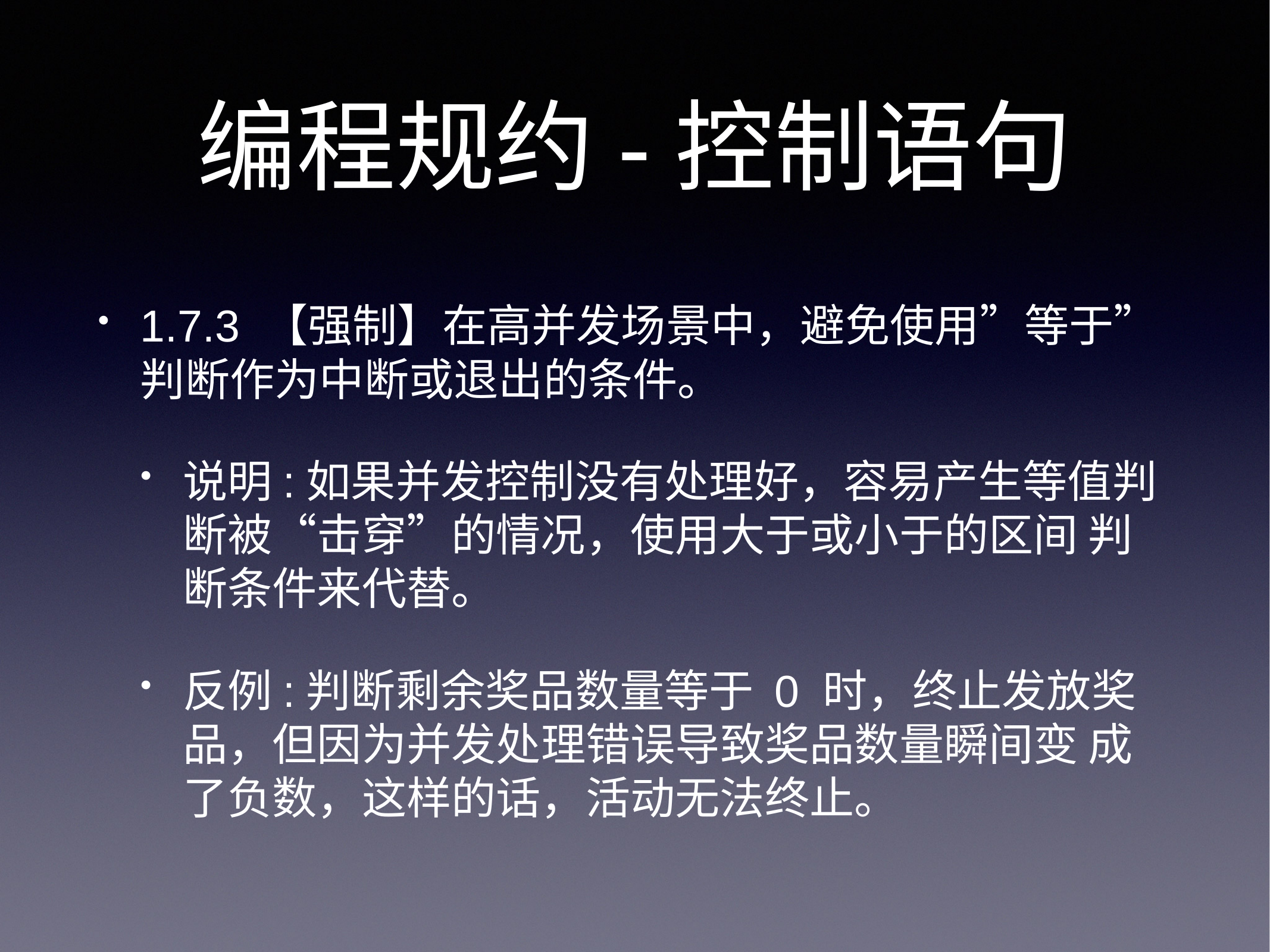

# 编程规约-控制语句
1.7.3 【强制】在高并发场景中，避免使用”等于”判断作为中断或退出的条件。
说明:如果并发控制没有处理好，容易产生等值判断被“击穿”的情况，使用大于或小于的区间 判断条件来代替。
反例:判断剩余奖品数量等于 0 时，终止发放奖品，但因为并发处理错误导致奖品数量瞬间变 成了负数，这样的话，活动无法终止。